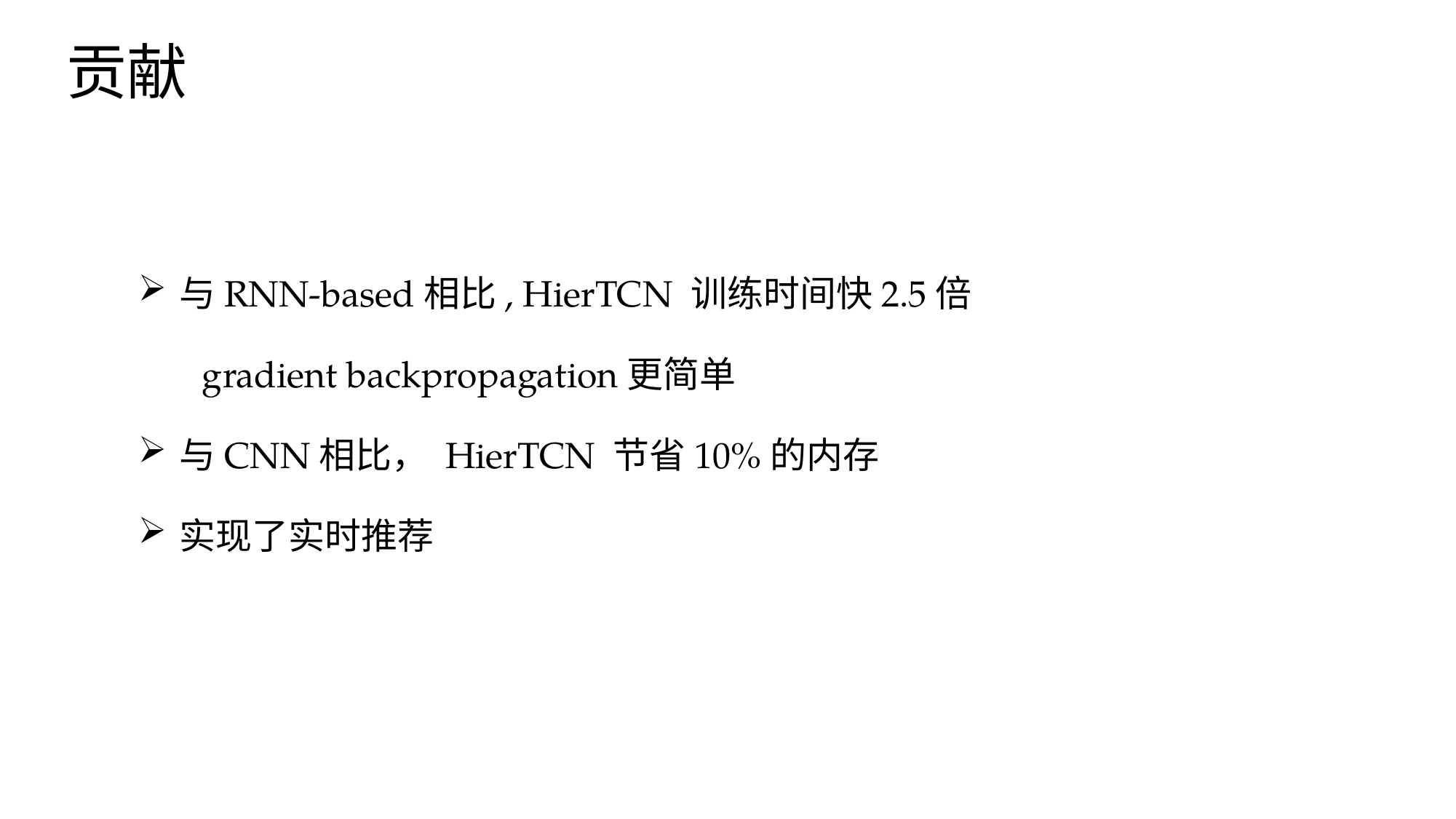

# 贡献
与RNN-based相比, HierTCN 训练时间快2.5倍
       gradient backpropagation更简单
与CNN相比， HierTCN 节省10%的内存
实现了实时推荐